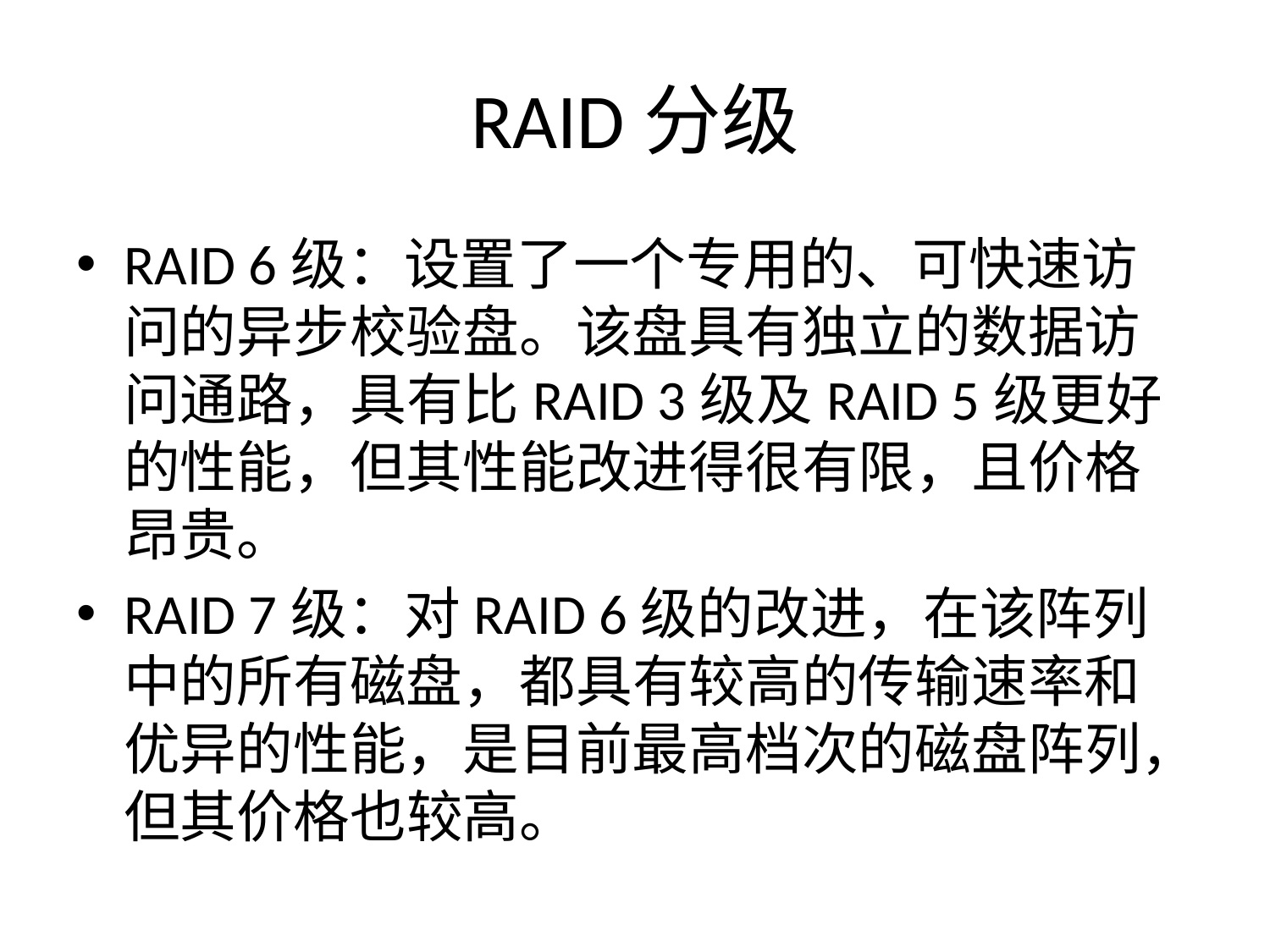

# RAID分级
RAID 6级：设置了一个专用的、可快速访问的异步校验盘。该盘具有独立的数据访问通路，具有比RAID 3级及RAID 5级更好的性能，但其性能改进得很有限，且价格昂贵。
RAID 7级：对RAID 6级的改进，在该阵列中的所有磁盘，都具有较高的传输速率和优异的性能，是目前最高档次的磁盘阵列，但其价格也较高。